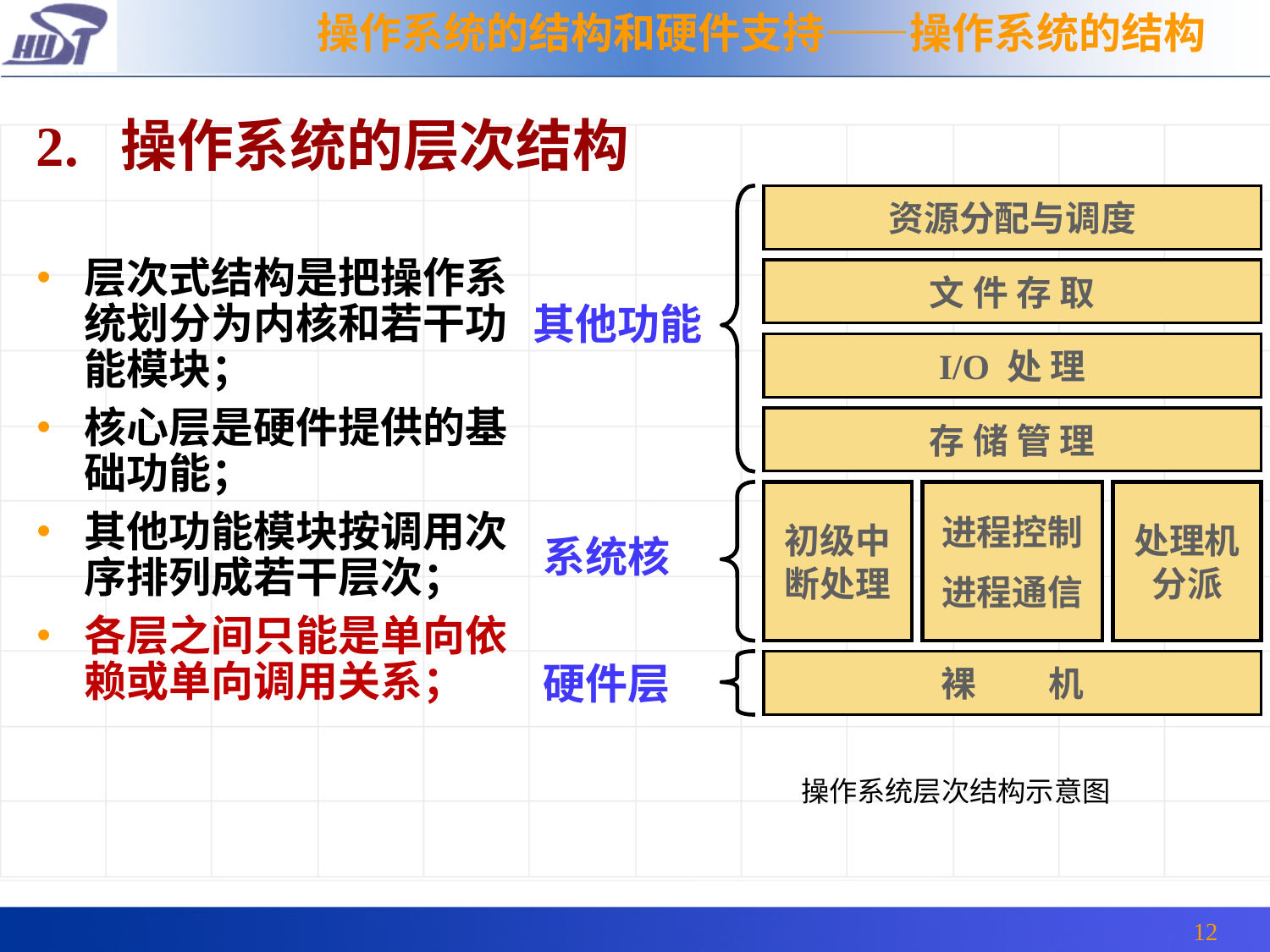

操作系统的结构和硬件支持——操作系统的结构
2.  操作系统的层次结构

资源分配与调度
文 件 存 取
其他功能
I/O 处 理
存 储 管 理

初级中断处理
进程控制
进程通信
处理机分派
系统核
硬件层

裸         机
# 层次式结构是把操作系统划分为内核和若干功能模块；
核心层是硬件提供的基础功能；
其他功能模块按调用次序排列成若干层次；
各层之间只能是单向依赖或单向调用关系；
操作系统层次结构示意图
12